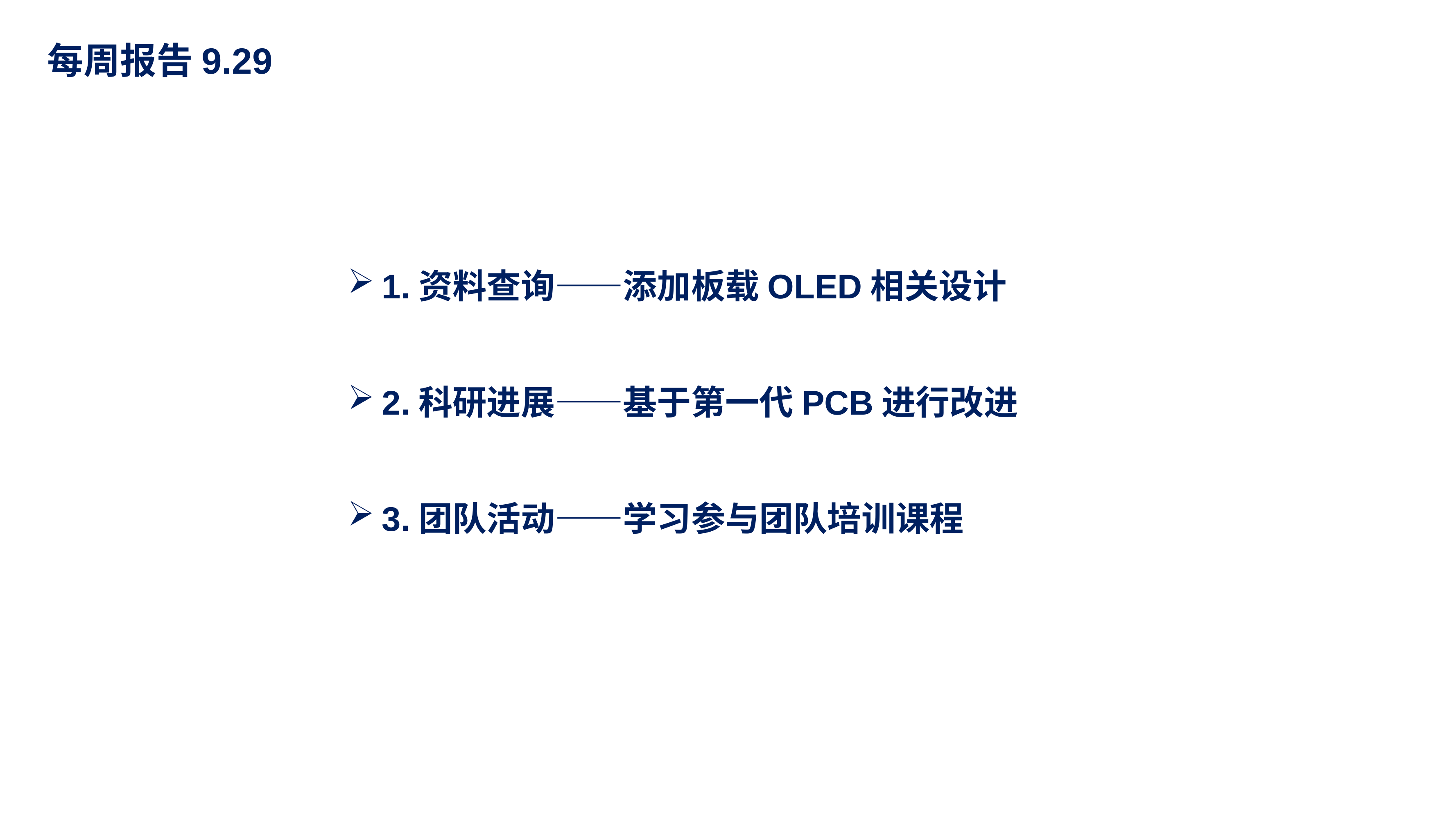

每周报告9.29
1.资料查询——添加板载OLED相关设计
2.科研进展——基于第一代PCB进行改进
3.团队活动——学习参与团队培训课程